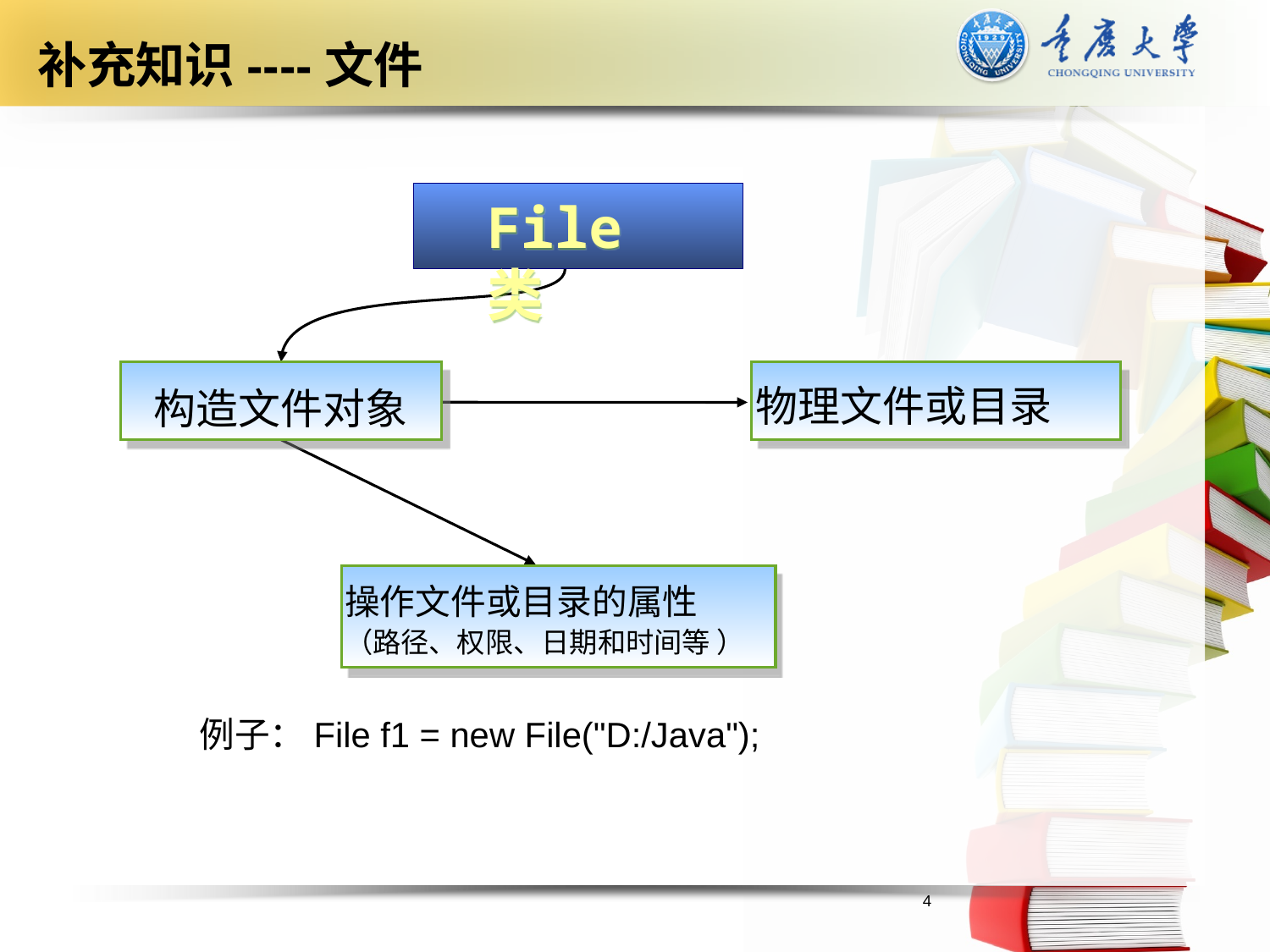

补充知识----文件

File 类

构造文件对象

物理文件或目录

操作文件或目录的属性
（路径、权限、日期和时间等 ）
例子：File f1 = new File("D:/Java");
4